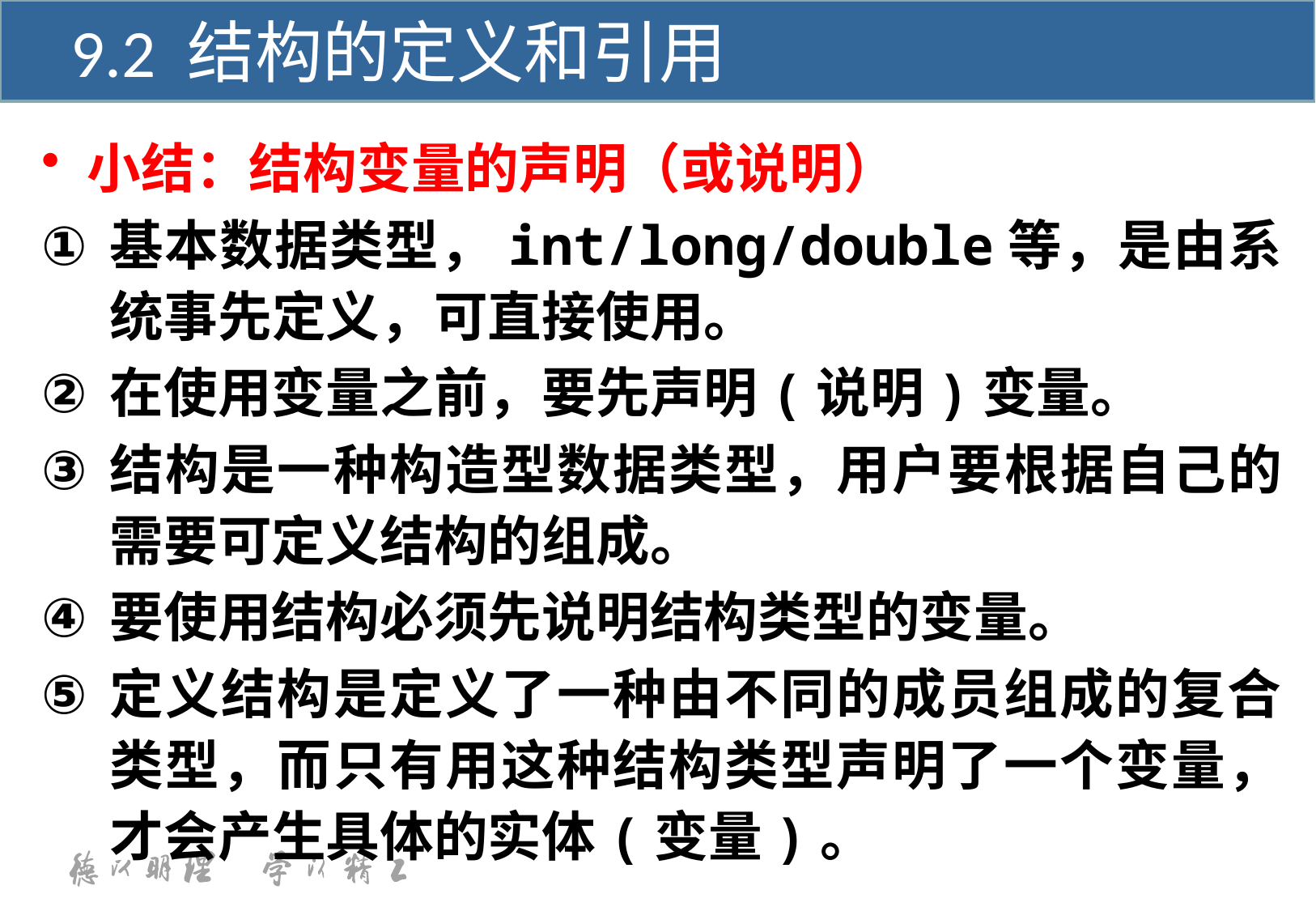

9.2 结构的定义和引用
小结：结构变量的声明（或说明）
基本数据类型，int/long/double等，是由系统事先定义，可直接使用。
在使用变量之前，要先声明(说明)变量。
结构是一种构造型数据类型，用户要根据自己的需要可定义结构的组成。
要使用结构必须先说明结构类型的变量。
定义结构是定义了一种由不同的成员组成的复合类型，而只有用这种结构类型声明了一个变量，才会产生具体的实体(变量)。
42